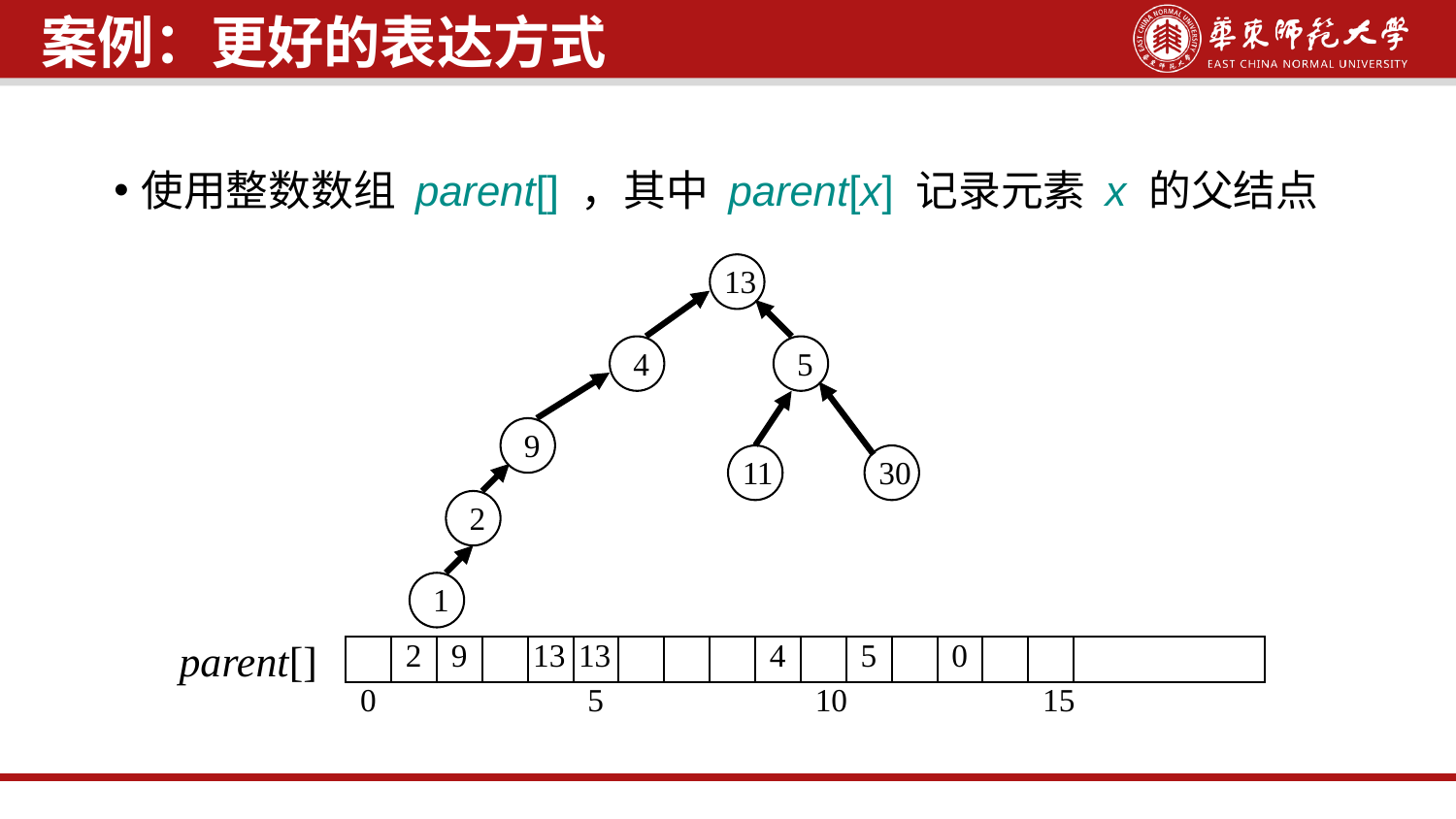

案例：更好的表达方式
使用整数数组 parent[] ，其中 parent[x] 记录元素 x 的父结点

13

4

5

9

11

30

2

1
parent[]
2
9
13
13
4
5
0

0
5
10
15